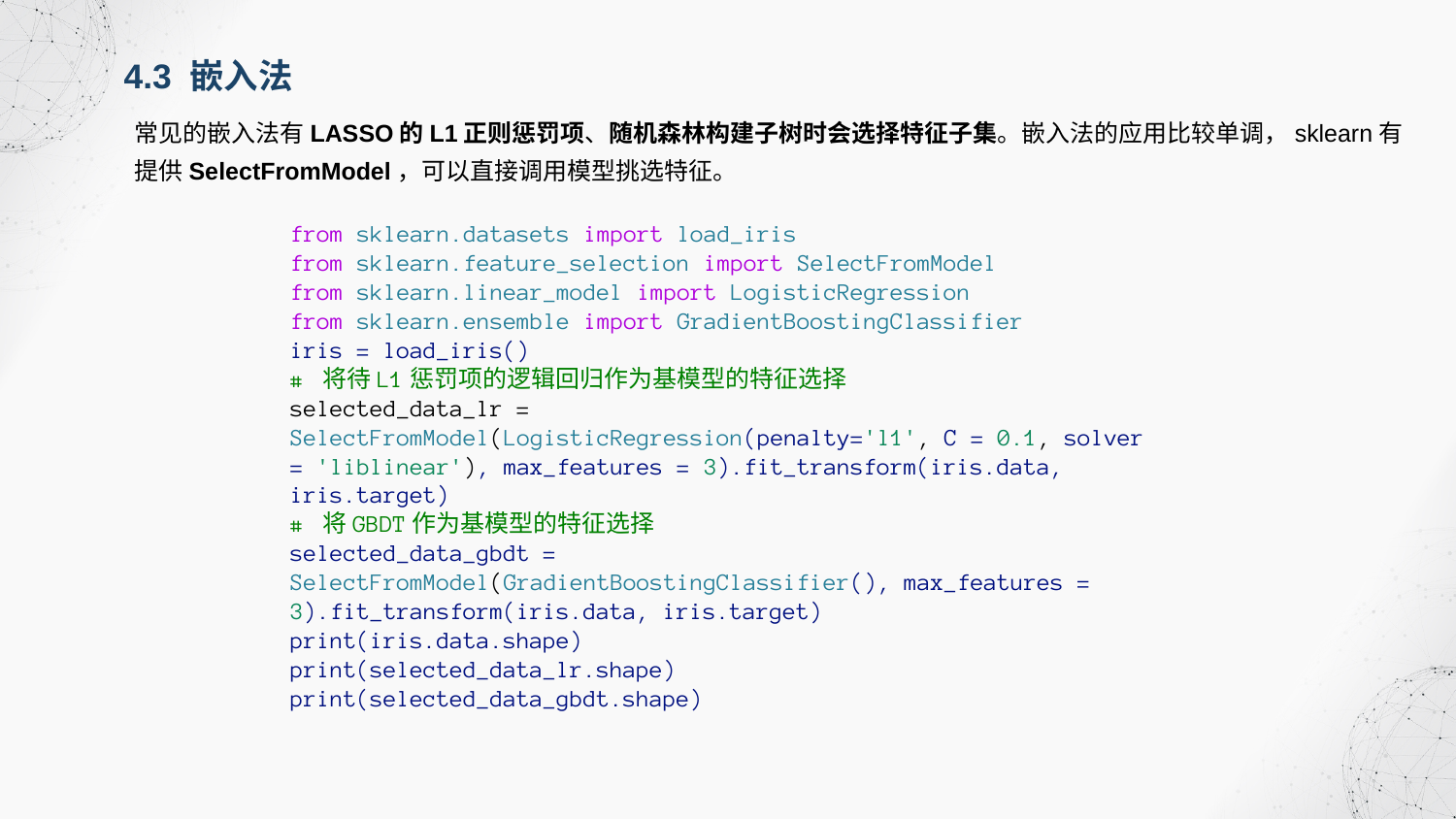

4.3 嵌入法
常见的嵌入法有LASSO的L1正则惩罚项、随机森林构建子树时会选择特征子集。嵌入法的应用比较单调，sklearn有提供SelectFromModel，可以直接调用模型挑选特征。
from sklearn.datasets import load_iris
from sklearn.feature_selection import SelectFromModel
from sklearn.linear_model import LogisticRegression
from sklearn.ensemble import GradientBoostingClassifier
iris = load_iris()
# 将待L1惩罚项的逻辑回归作为基模型的特征选择
selected_data_lr = SelectFromModel(LogisticRegression(penalty='l1', C = 0.1, solver = 'liblinear'), max_features = 3).fit_transform(iris.data, iris.target)
# 将GBDT作为基模型的特征选择
selected_data_gbdt = SelectFromModel(GradientBoostingClassifier(), max_features = 3).fit_transform(iris.data, iris.target)
print(iris.data.shape)
print(selected_data_lr.shape)
print(selected_data_gbdt.shape)